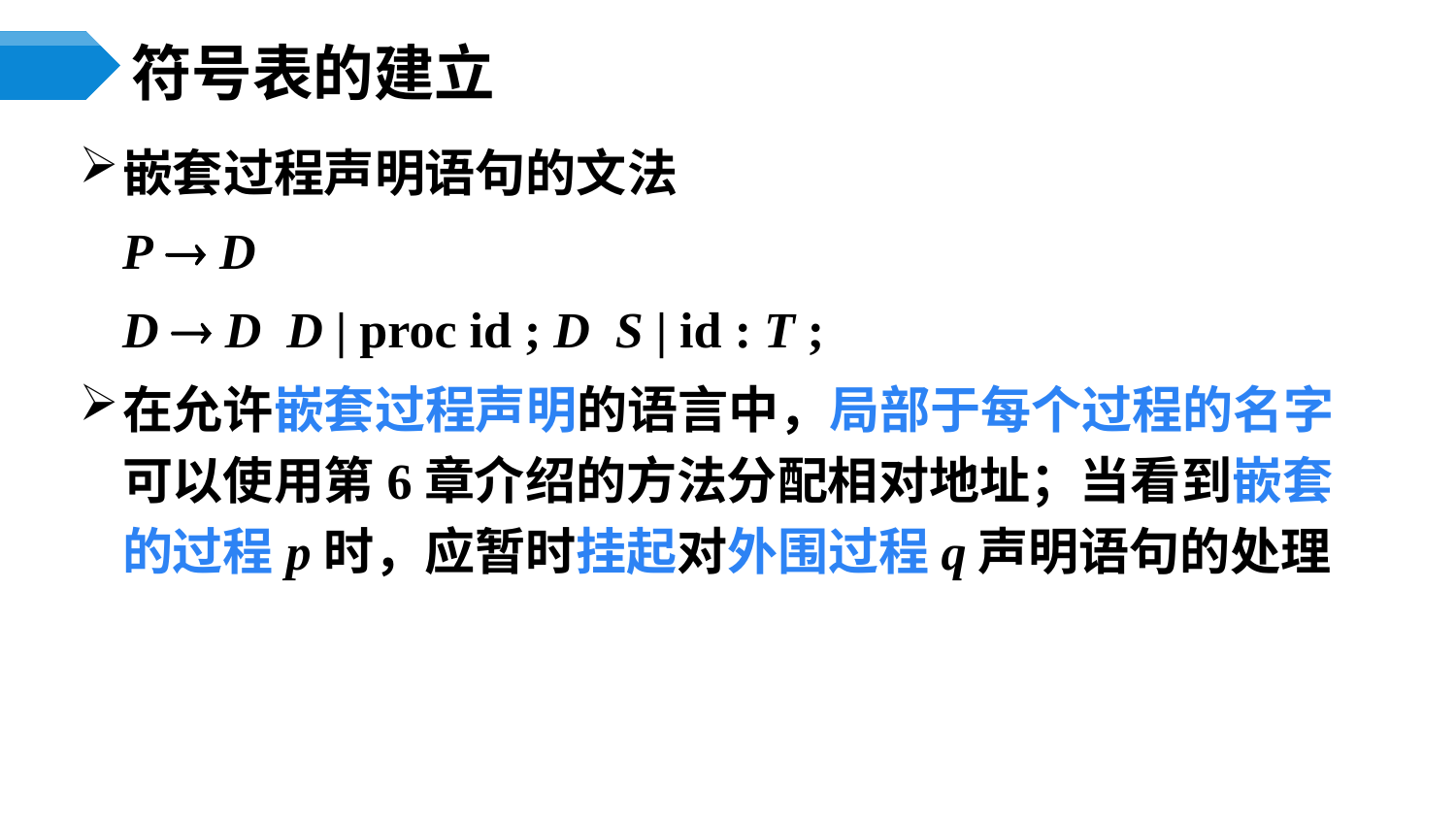

# 符号表的建立
嵌套过程声明语句的文法
	P → D
	D → D  D | proc id ; D  S | id : T ;
在允许嵌套过程声明的语言中，局部于每个过程的名字可以使用第6章介绍的方法分配相对地址；当看到嵌套的过程p时，应暂时挂起对外围过程q声明语句的处理